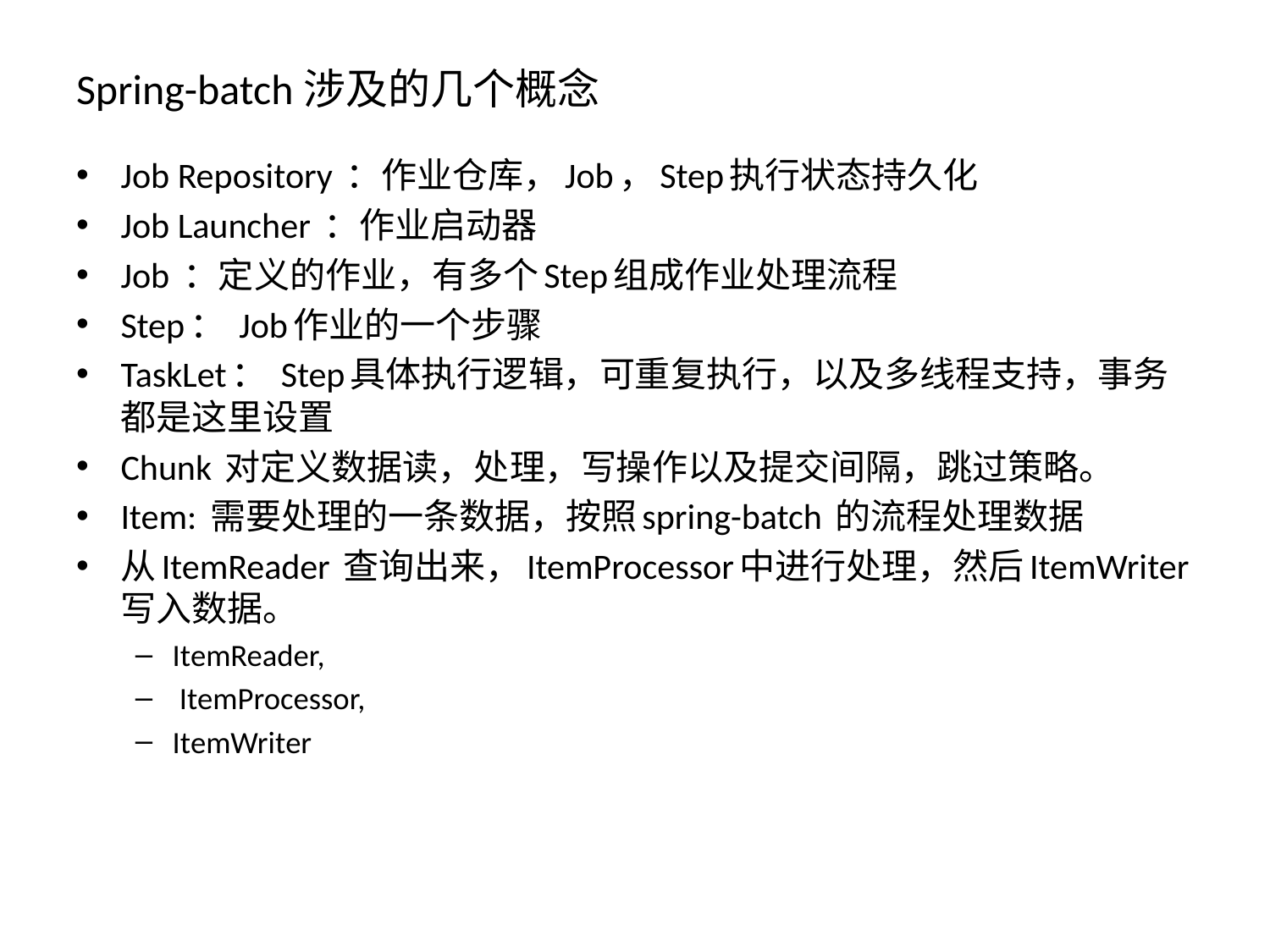

# Spring-batch涉及的几个概念
Job Repository ：作业仓库，Job，Step执行状态持久化
Job Launcher ：作业启动器
Job ：定义的作业，有多个Step组成作业处理流程
Step： Job作业的一个步骤
TaskLet： Step具体执行逻辑，可重复执行，以及多线程支持，事务都是这里设置
Chunk 对定义数据读，处理，写操作以及提交间隔，跳过策略。
Item: 需要处理的一条数据，按照spring-batch 的流程处理数据
从ItemReader 查询出来，ItemProcessor中进行处理，然后ItemWriter写入数据。
ItemReader,
 ItemProcessor,
ItemWriter